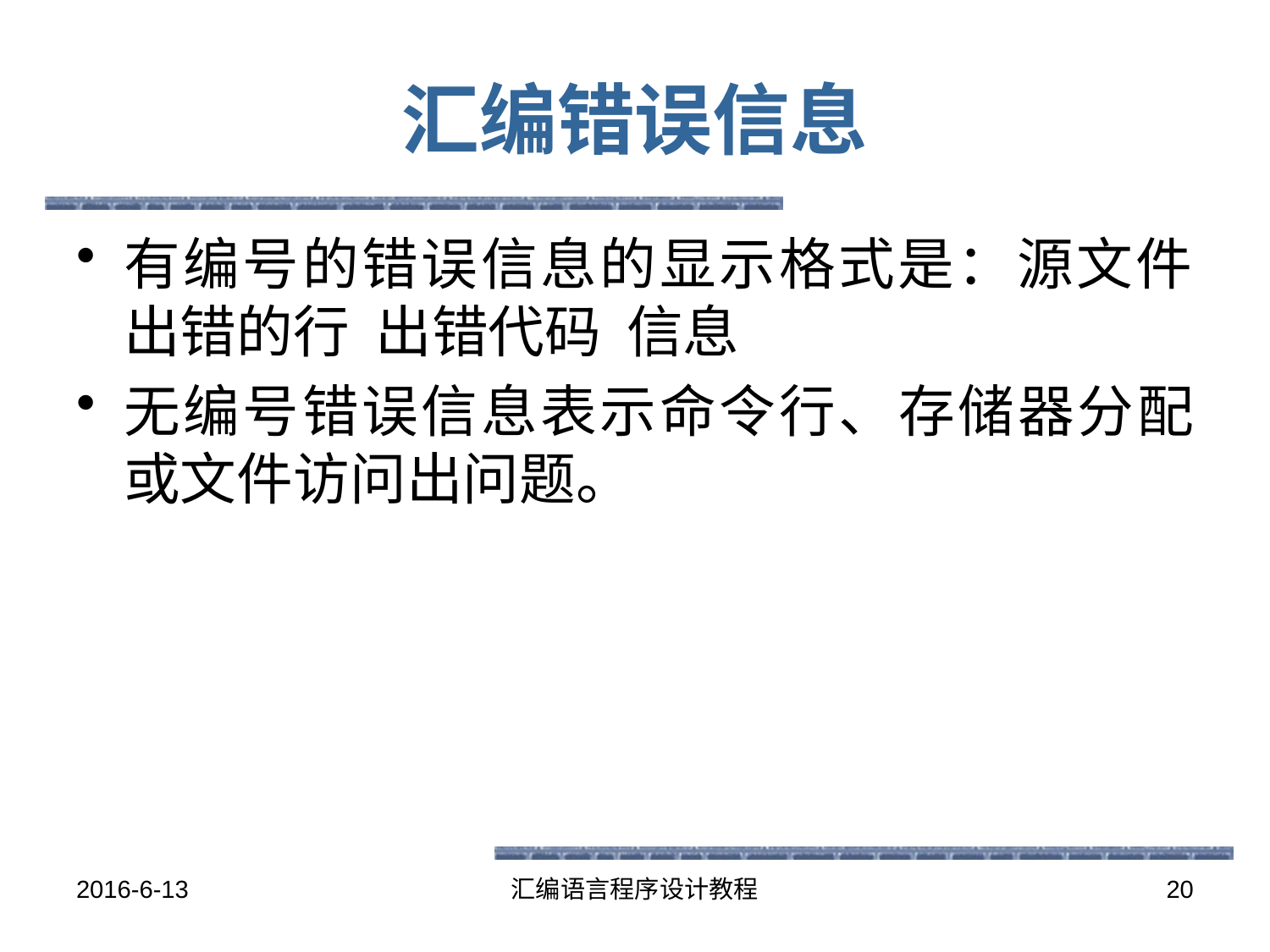

# 汇编错误信息
有编号的错误信息的显示格式是：源文件出错的行  出错代码  信息
无编号错误信息表示命令行、存储器分配或文件访问出问题。
2016-6-13
汇编语言程序设计教程
20